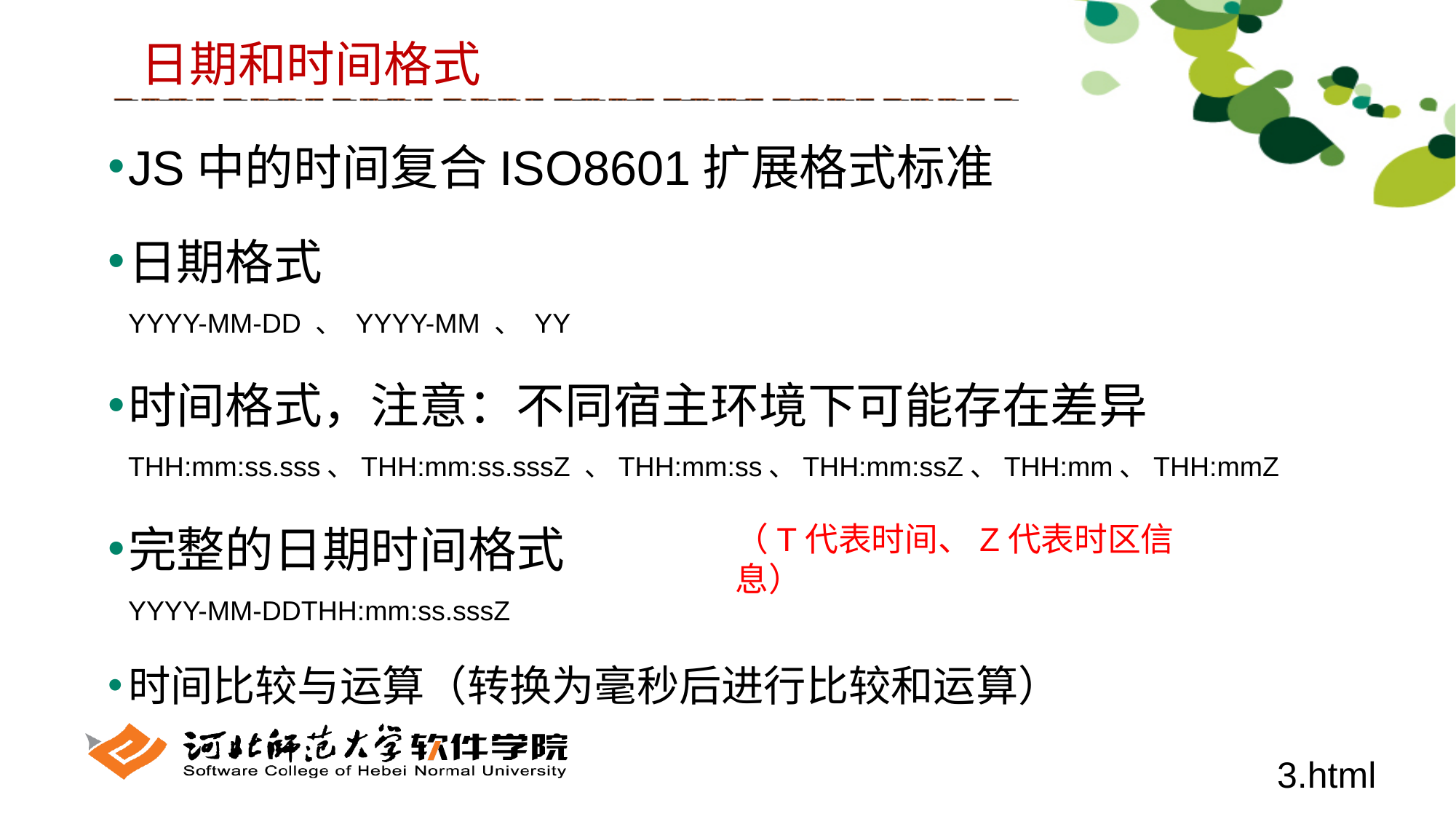

日期和时间格式
JS中的时间复合ISO8601扩展格式标准
日期格式
YYYY-MM-DD 、 YYYY-MM 、 YY
时间格式，注意：不同宿主环境下可能存在差异
THH:mm:ss.sss、THH:mm:ss.sssZ 、THH:mm:ss、THH:mm:ssZ、THH:mm、THH:mmZ
完整的日期时间格式
YYYY-MM-DDTHH:mm:ss.sssZ
时间比较与运算（转换为毫秒后进行比较和运算）
（T代表时间、Z代表时区信息）
3.html